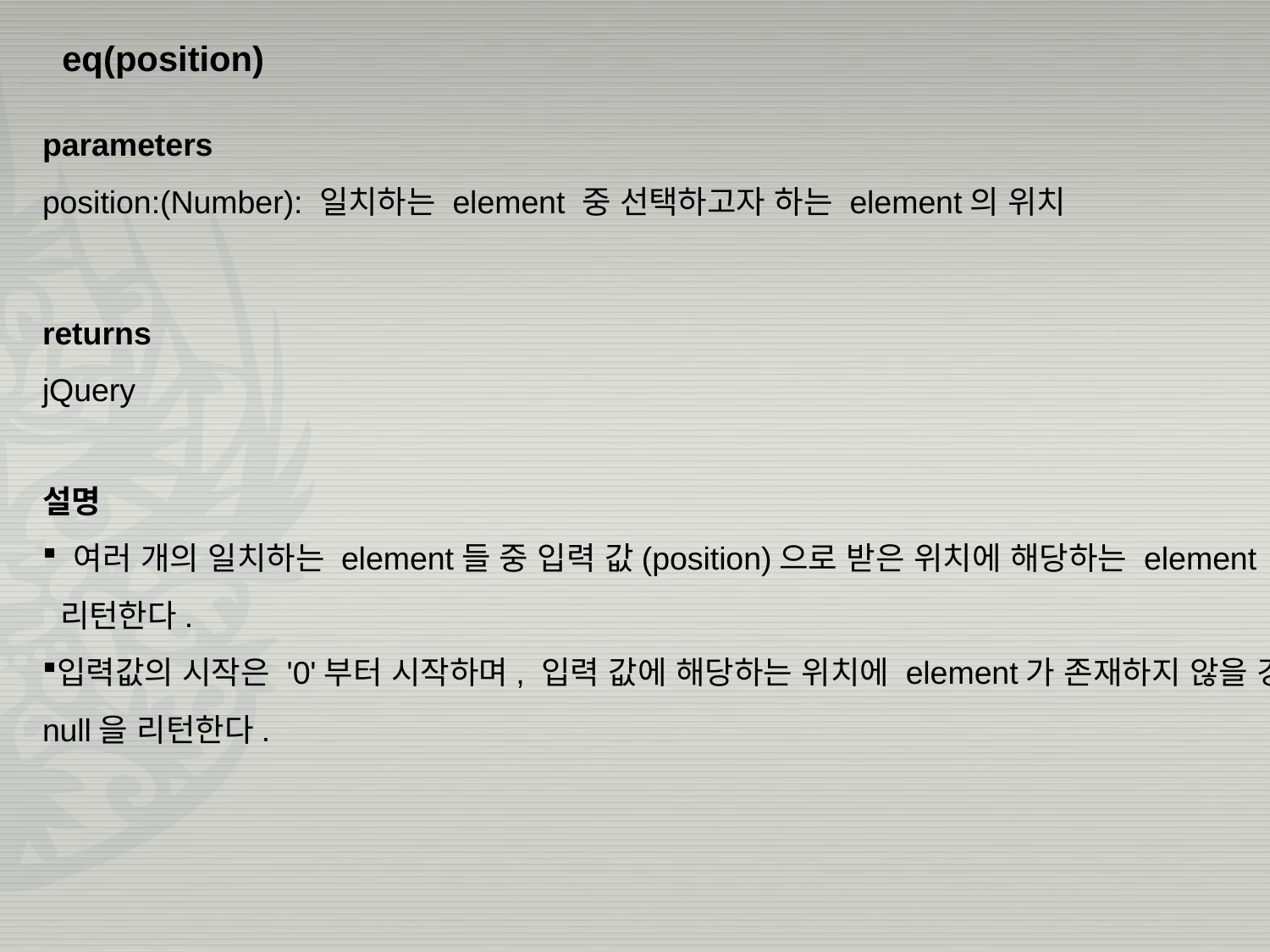

eq(position)
parameters
position:(Number): 일치하는 element 중 선택하고자 하는 element의 위치
returns
jQuery
설명
 여러 개의 일치하는 element들 중 입력 값(position)으로 받은 위치에 해당하는 element 를
  리턴한다.
입력값의 시작은 '0'부터 시작하며, 입력 값에 해당하는 위치에 element가 존재하지 않을 경우 null을 리턴한다.